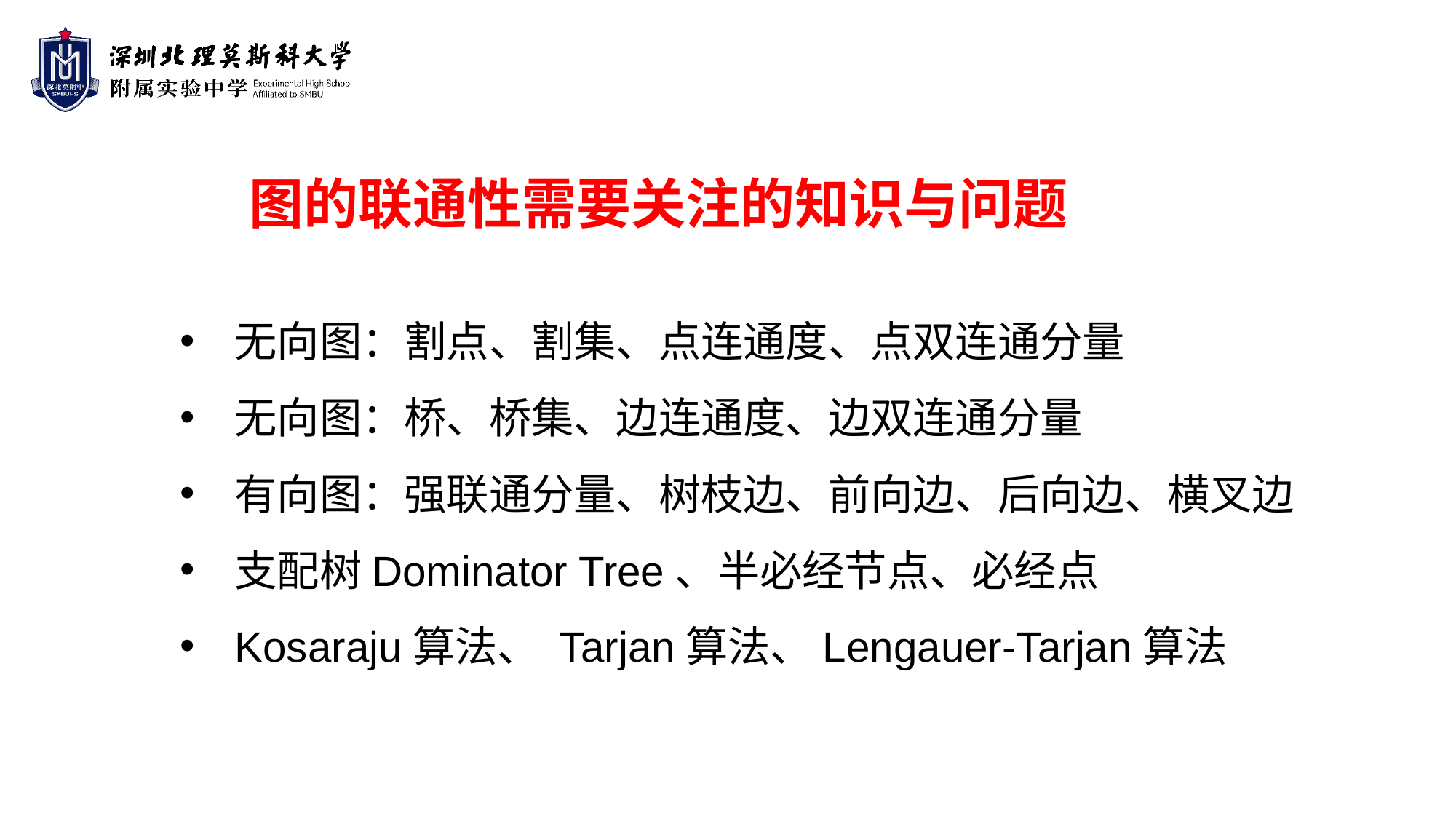

图的联通性需要关注的知识与问题
无向图：割点、割集、点连通度、点双连通分量
无向图：桥、桥集、边连通度、边双连通分量
有向图：强联通分量、树枝边、前向边、后向边、横叉边
支配树Dominator Tree、半必经节点、必经点
Kosaraju算法、 Tarjan算法、Lengauer-Tarjan算法